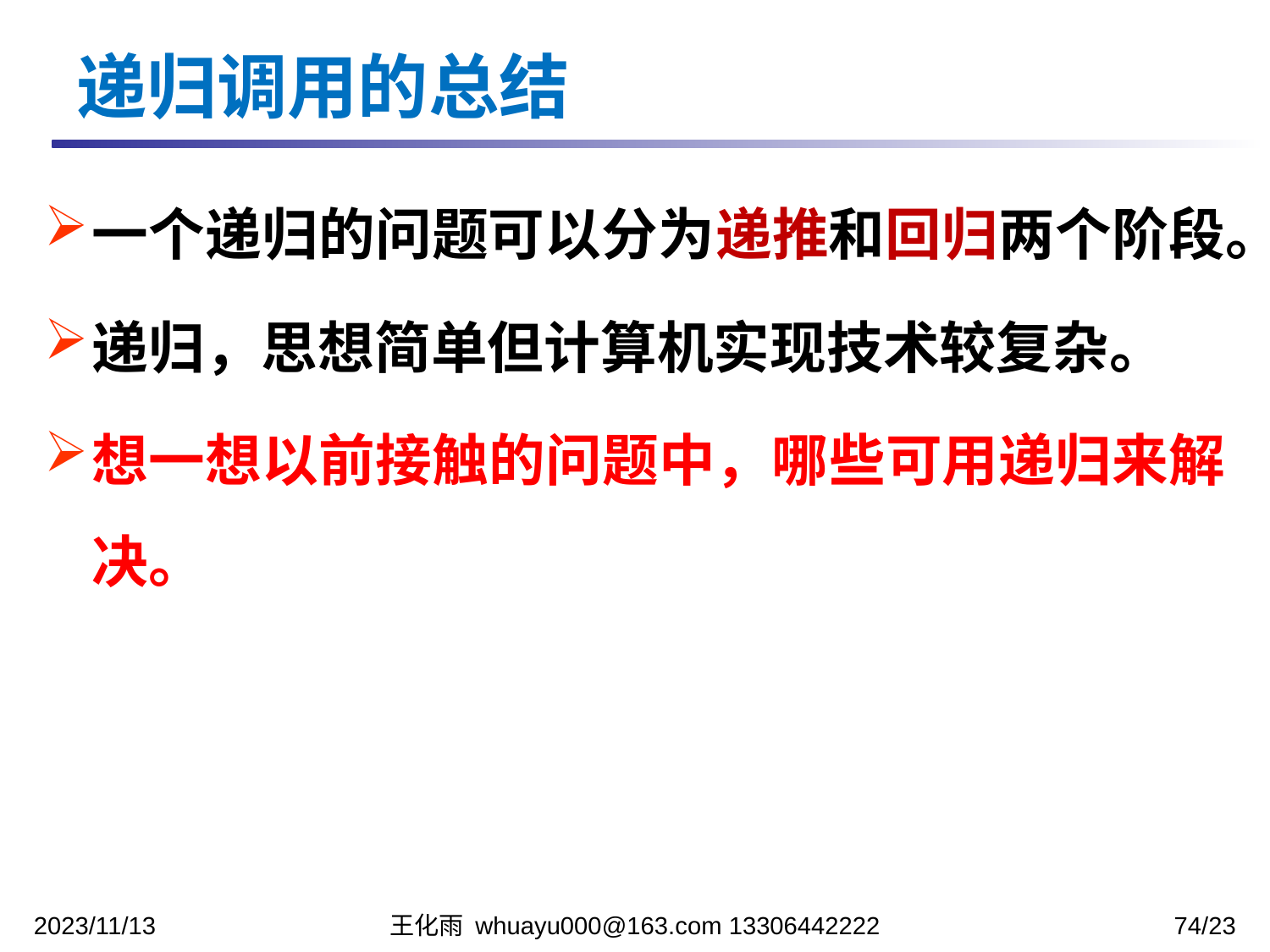

递归调用的总结
一个递归的问题可以分为递推和回归两个阶段。
递归，思想简单但计算机实现技术较复杂。
想一想以前接触的问题中，哪些可用递归来解决。
2023/11/13
王化雨 whuayu000@163.com 13306442222
74/23